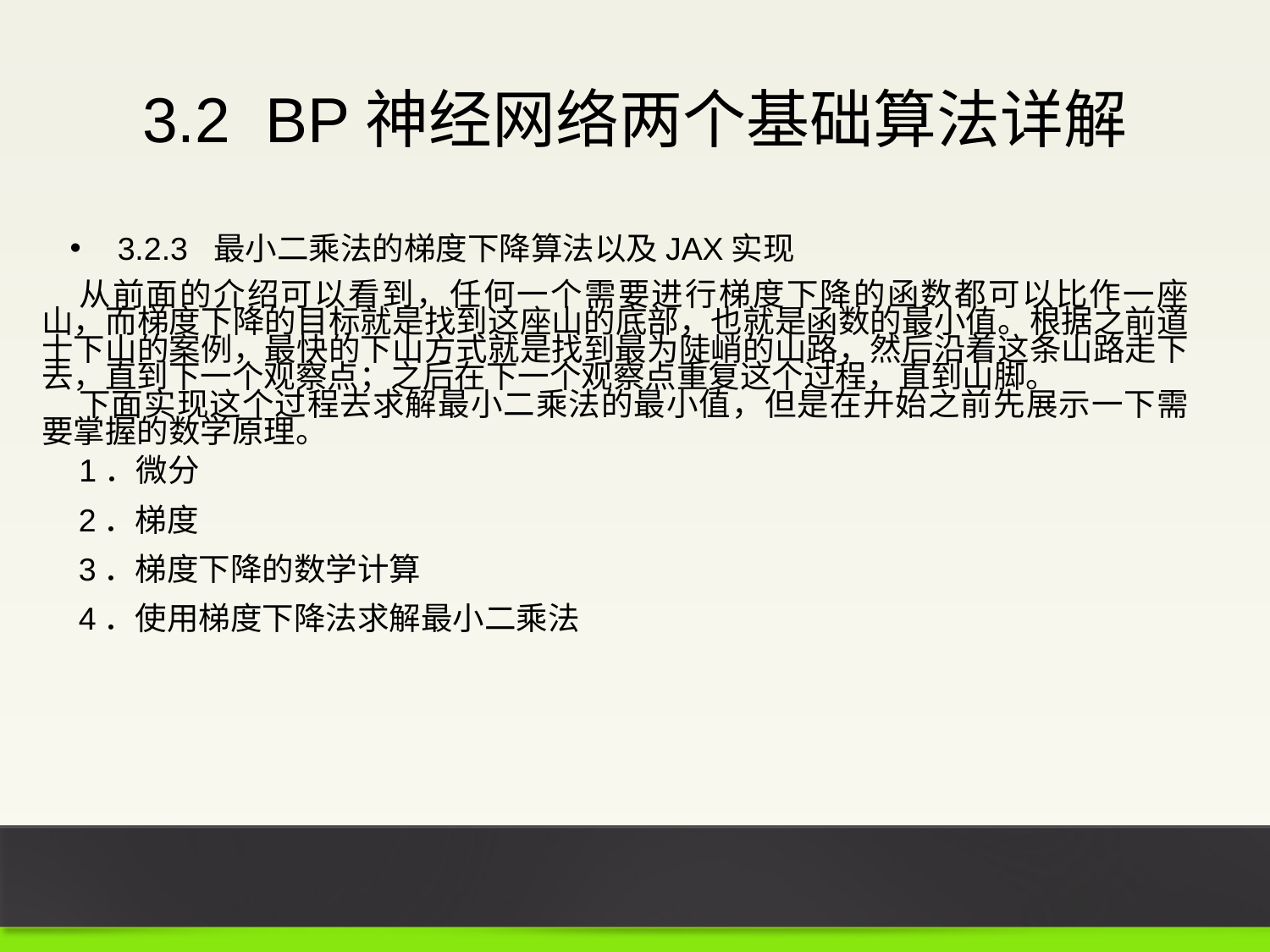

3.2  BP神经网络两个基础算法详解
3.2.3  最小二乘法的梯度下降算法以及JAX实现

从前面的介绍可以看到，任何一个需要进行梯度下降的函数都可以比作一座山，而梯度下降的目标就是找到这座山的底部，也就是函数的最小值。根据之前道士下山的案例，最快的下山方式就是找到最为陡峭的山路，然后沿着这条山路走下去，直到下一个观察点；之后在下一个观察点重复这个过程，直到山脚。
下面实现这个过程去求解最小二乘法的最小值，但是在开始之前先展示一下需要掌握的数学原理。
1．微分
2．梯度
3．梯度下降的数学计算
4．使用梯度下降法求解最小二乘法